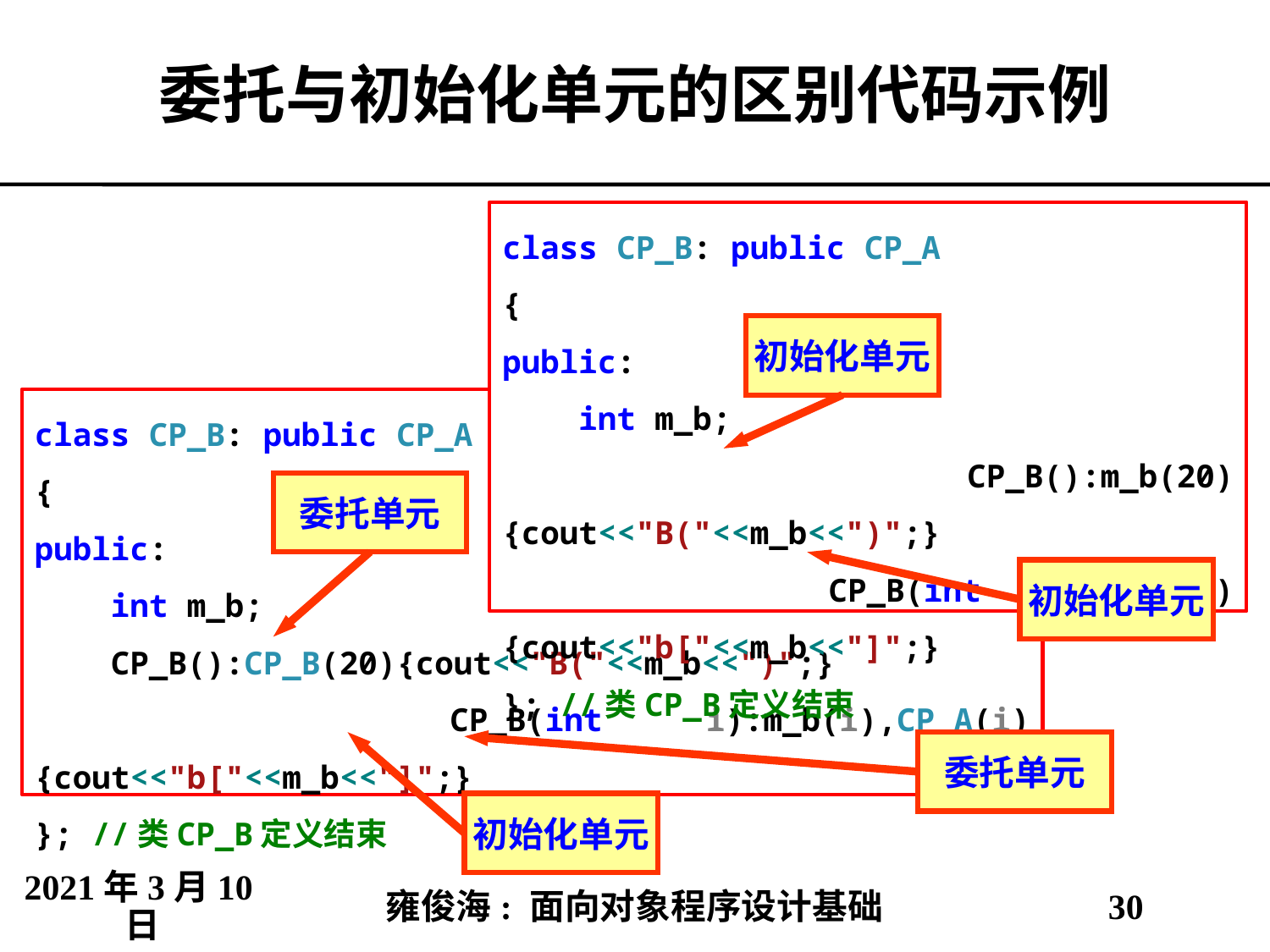

# 委托与初始化单元的区别代码示例

class CP_B: public CP_A
{
public:
    int m_b;
    CP_B():m_b(20){cout<<"B("<<m_b<<")";}
    CP_B(int i):m_b(i){cout<<"b["<<m_b<<"]";}
}; //类CP_B定义结束
初始化单元
class CP_B: public CP_A
{
public:
    int m_b;
    CP_B():CP_B(20){cout<<"B("<<m_b<<")";}
    CP_B(int i):m_b(i),CP_A(i){cout<<"b["<<m_b<<"]";}
}; //类CP_B定义结束
委托单元
初始化单元
委托单元
初始化单元
2021年3月10日
雍俊海: 面向对象程序设计基础
30